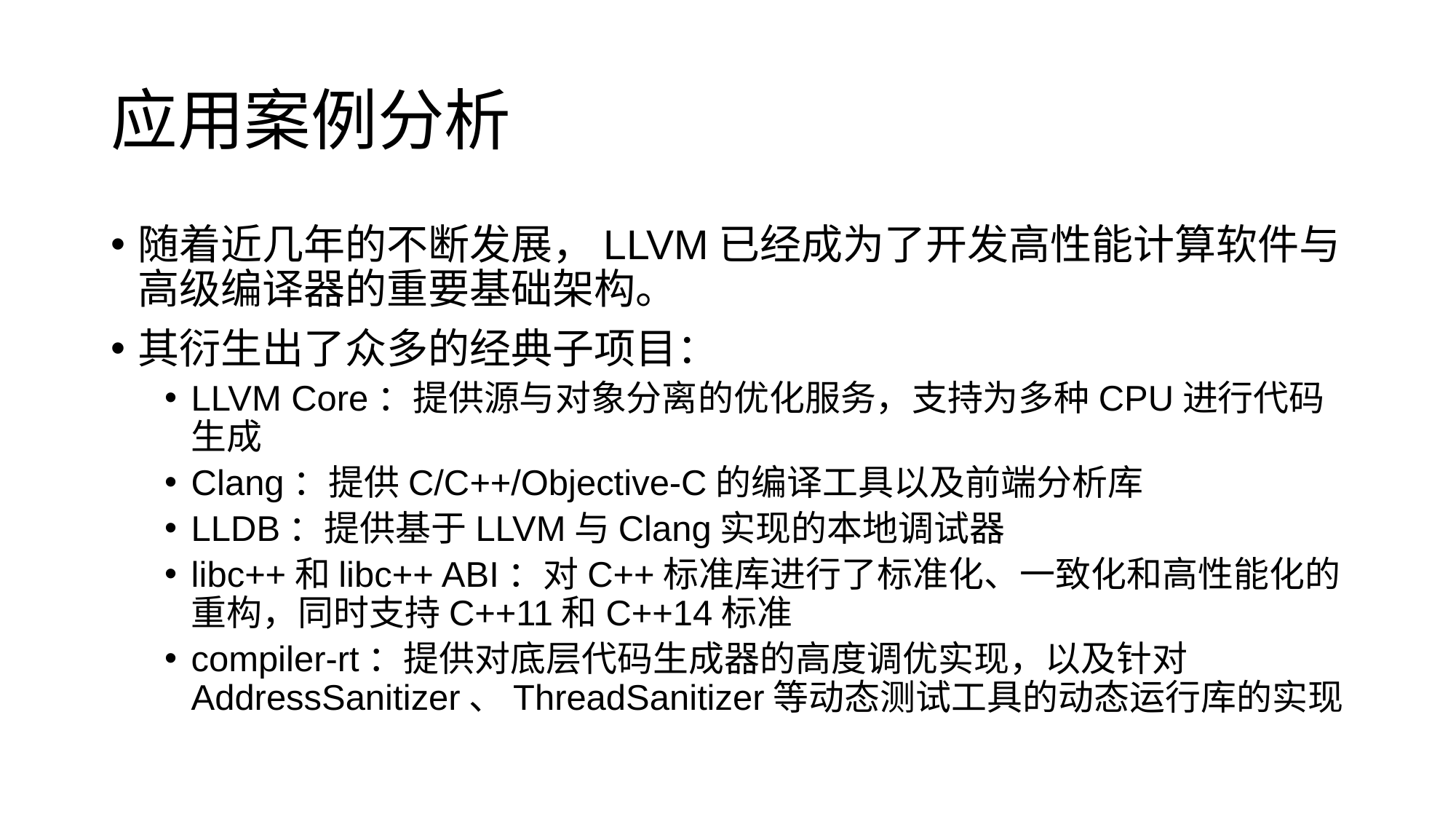

# 应用案例分析
随着近几年的不断发展，LLVM已经成为了开发高性能计算软件与高级编译器的重要基础架构。
其衍生出了众多的经典子项目：
LLVM Core：提供源与对象分离的优化服务，支持为多种CPU进行代码生成
Clang：提供C/C++/Objective-C的编译工具以及前端分析库
LLDB：提供基于LLVM与Clang实现的本地调试器
libc++和libc++ ABI：对C++标准库进行了标准化、一致化和高性能化的重构，同时支持C++11和C++14标准
compiler-rt：提供对底层代码生成器的高度调优实现，以及针对AddressSanitizer、ThreadSanitizer等动态测试工具的动态运行库的实现